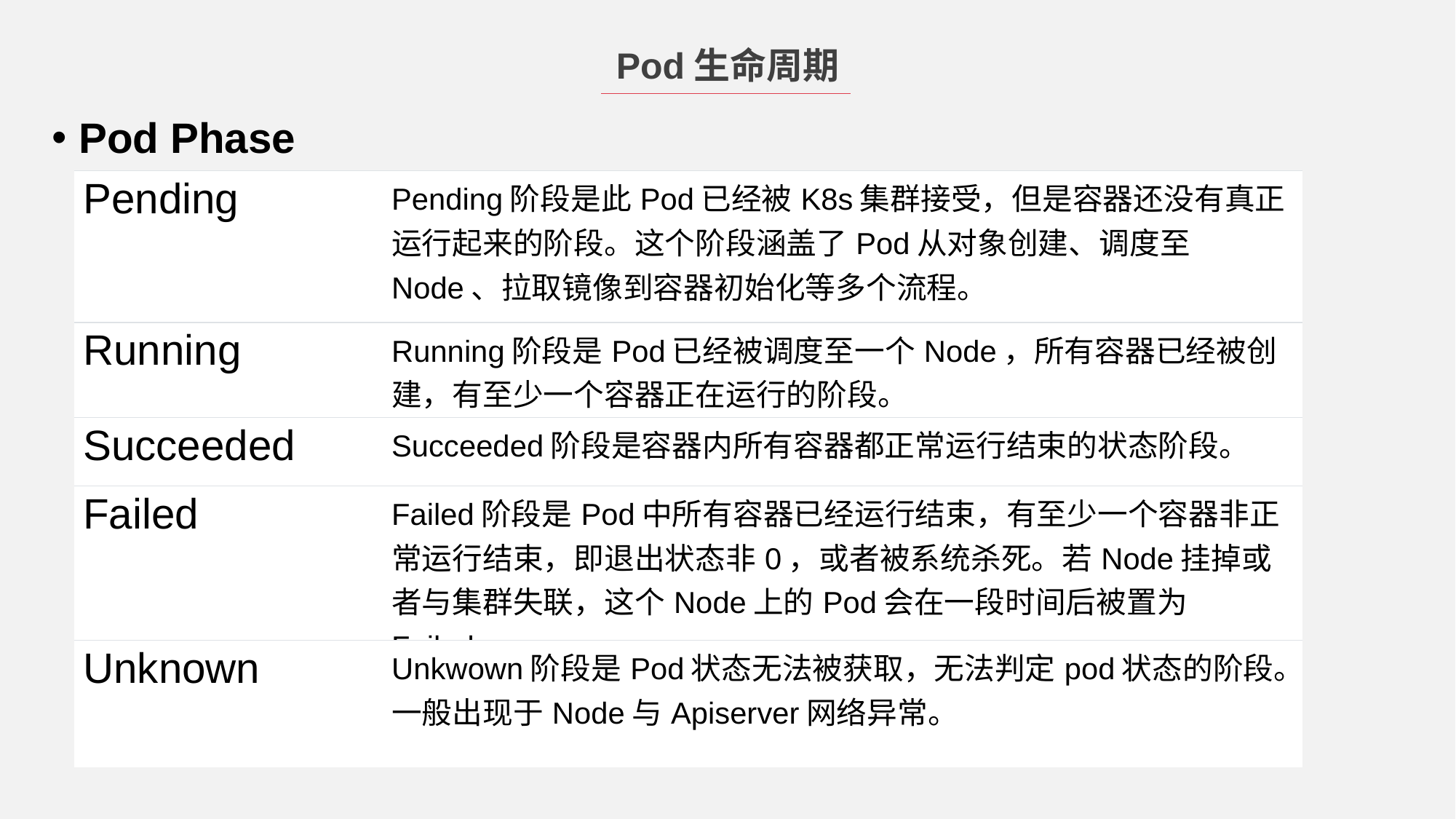

Pod生命周期
Pod Phase
| Pending | Pending阶段是此Pod已经被K8s集群接受，但是容器还没有真正运行起来的阶段。这个阶段涵盖了Pod从对象创建、调度至Node、拉取镜像到容器初始化等多个流程。 |
| --- | --- |
| Running | Running阶段是Pod已经被调度至一个Node，所有容器已经被创建，有至少一个容器正在运行的阶段。 |
| Succeeded | Succeeded阶段是容器内所有容器都正常运行结束的状态阶段。 |
| Failed | Failed阶段是Pod中所有容器已经运行结束，有至少一个容器非正常运行结束，即退出状态非0，或者被系统杀死。若Node挂掉或者与集群失联，这个Node上的Pod会在一段时间后被置为Failed。 |
| Unknown | Unkwown阶段是Pod状态无法被获取，无法判定pod状态的阶段。一般出现于Node与Apiserver网络异常。 |